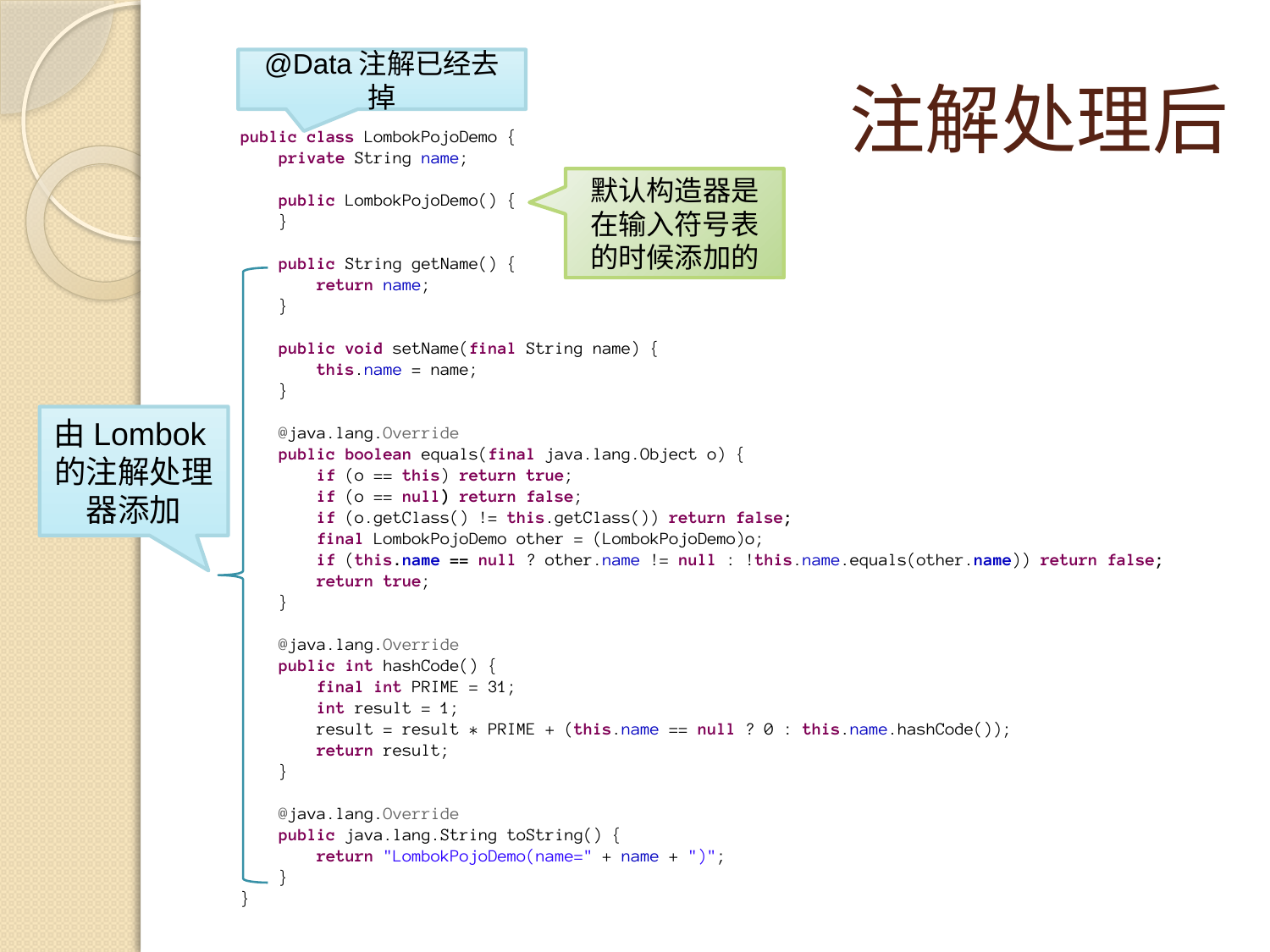

# 注解处理后
@Data注解已经去掉
public class LombokPojoDemo {
    private String name;

    public LombokPojoDemo() {
    }

    public String getName() {
        return name;
    }

    public void setName(final String name) {
        this.name = name;
    }

    @java.lang.Override
    public boolean equals(final java.lang.Object o) {
        if (o == this) return true;
        if (o == null) return false;
        if (o.getClass() != this.getClass()) return false;
        final LombokPojoDemo other = (LombokPojoDemo)o;
        if (this.name == null ? other.name != null : !this.name.equals(other.name)) return false;
        return true;
    }

    @java.lang.Override
    public int hashCode() {
        final int PRIME = 31;
        int result = 1;
        result = result * PRIME + (this.name == null ? 0 : this.name.hashCode());
        return result;
    }

    @java.lang.Override
    public java.lang.String toString() {
        return "LombokPojoDemo(name=" + name + ")";
    }
}
默认构造器是在输入符号表的时候添加的

由Lombok的注解处理器添加